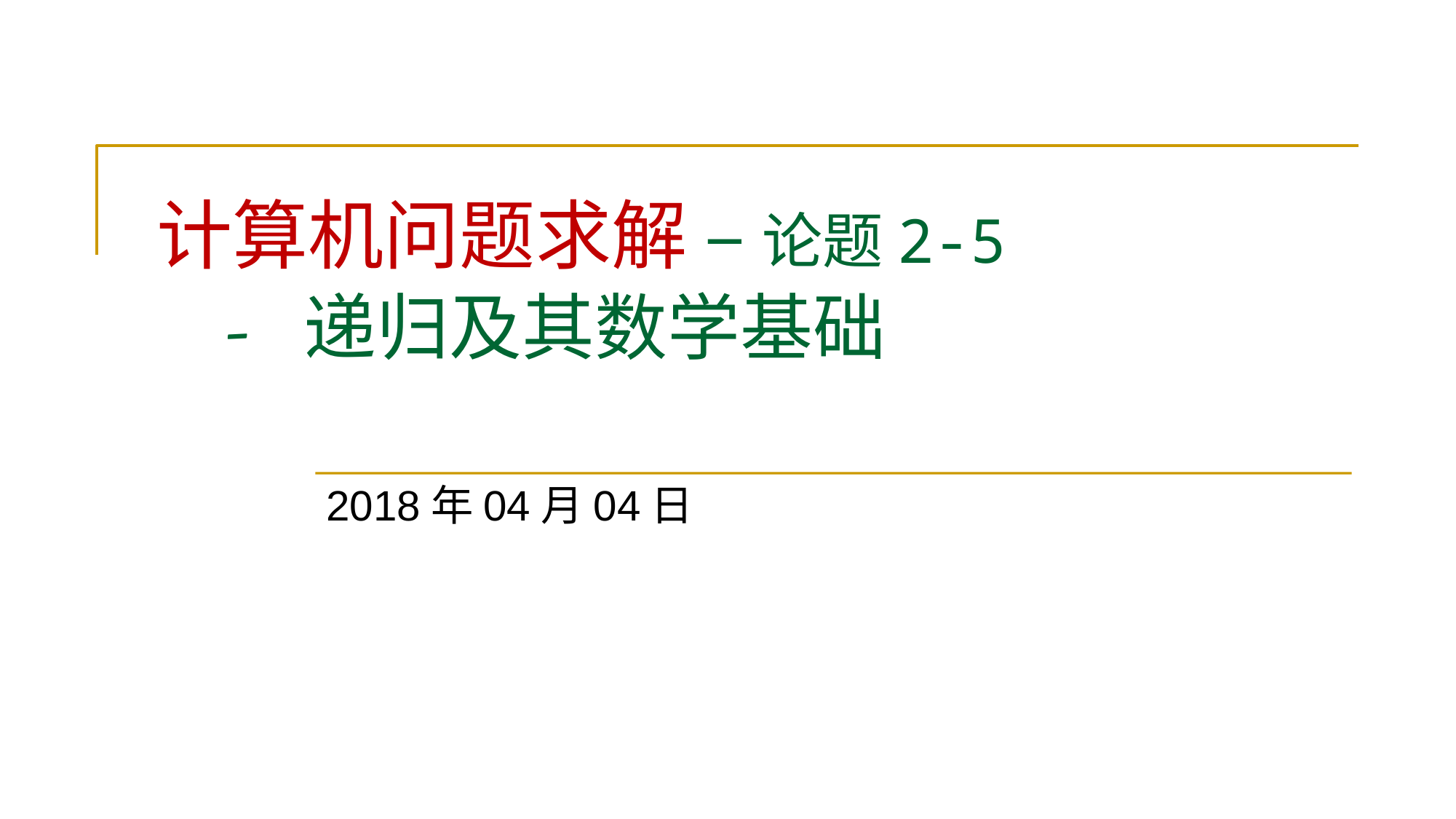

# 计算机问题求解 – 论题2-5 -  递归及其数学基础
2018年04月04日